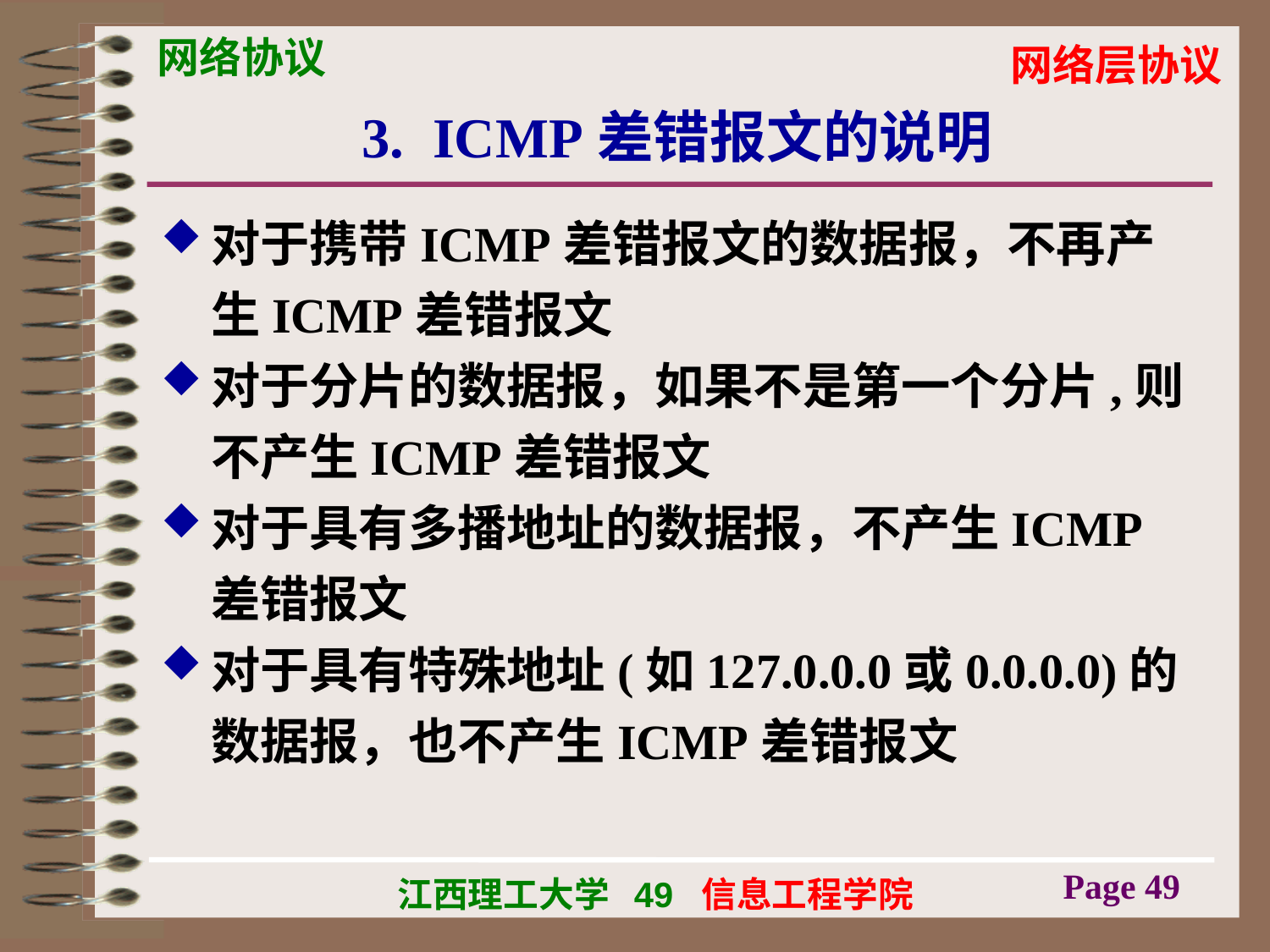

# 3.  ICMP差错报文的说明
对于携带ICMP差错报文的数据报，不再产生ICMP差错报文
对于分片的数据报，如果不是第一个分片,则不产生ICMP差错报文
对于具有多播地址的数据报，不产生ICMP差错报文
对于具有特殊地址(如127.0.0.0或0.0.0.0)的数据报，也不产生ICMP差错报文
Page 49